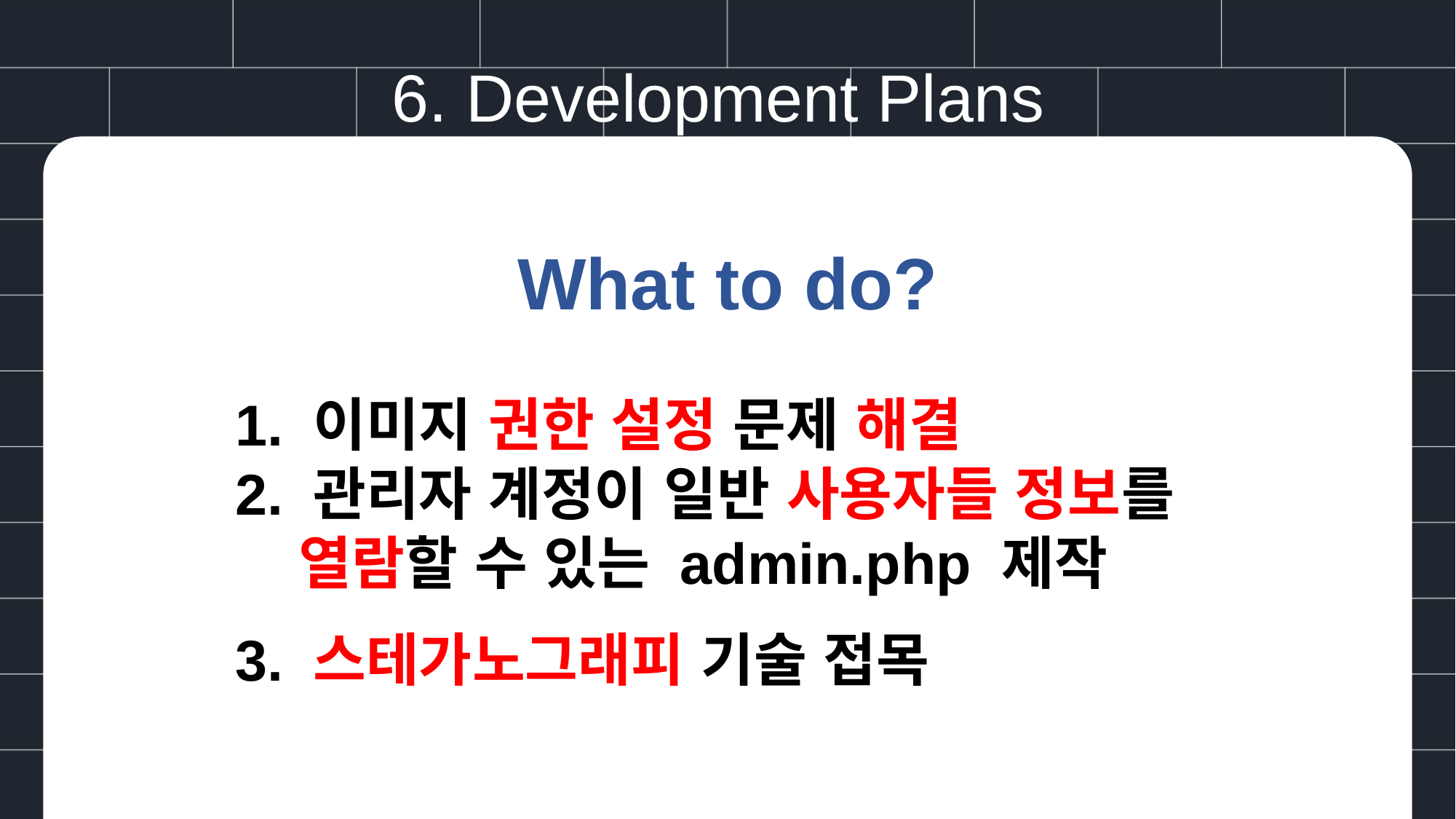

6. Development Plans
What to do?

       1. 이미지 권한 설정 문제 해결
       2. 관리자 계정이 일반 사용자들 정보를
          열람할 수 있는 admin.php 제작
       3. 스테가노그래피 기술 접목